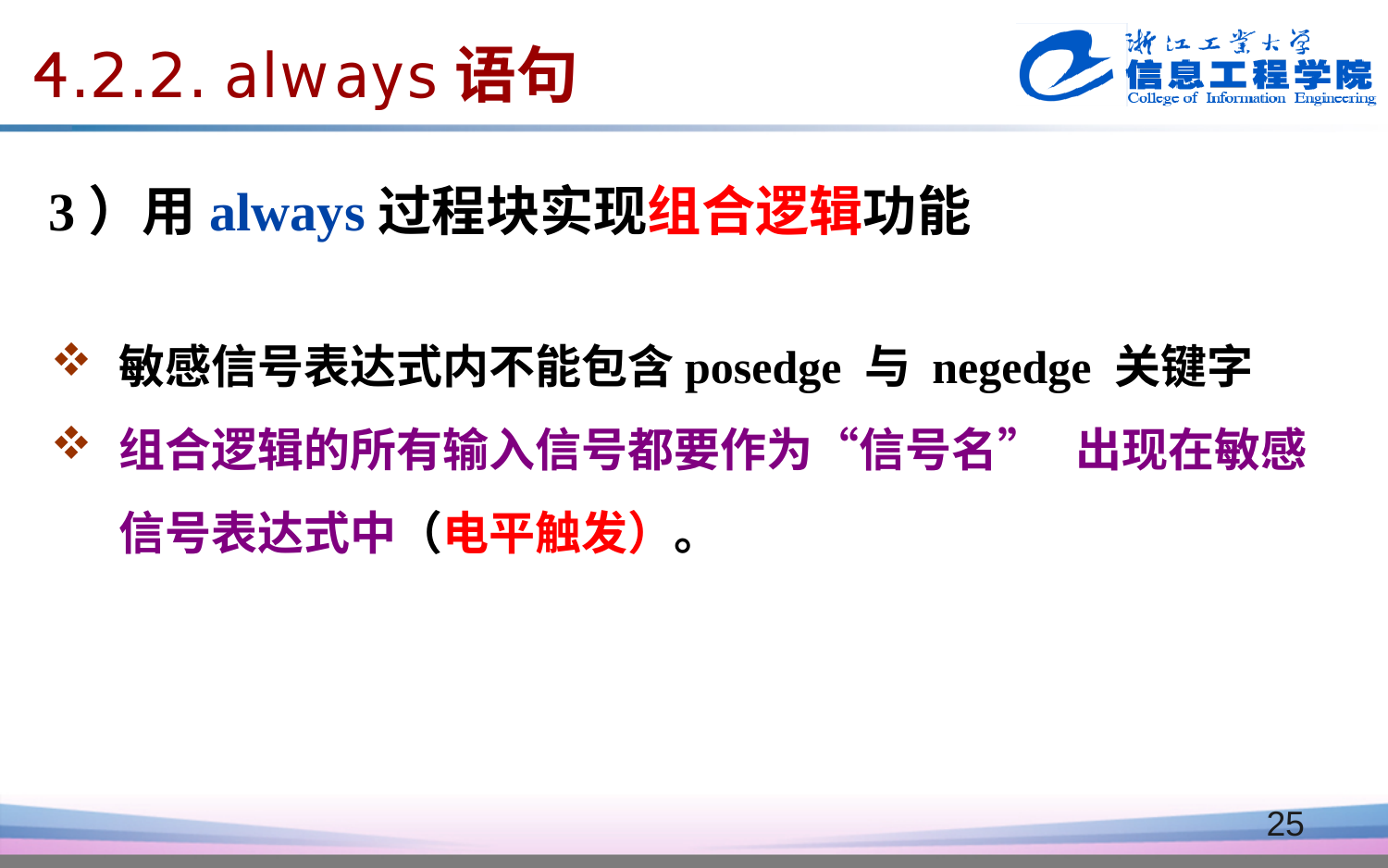

4.2.2. always语句
3）用always过程块实现组合逻辑功能
敏感信号表达式内不能包含posedge 与 negedge 关键字
组合逻辑的所有输入信号都要作为“信号名”   出现在敏感信号表达式中（电平触发）。
25